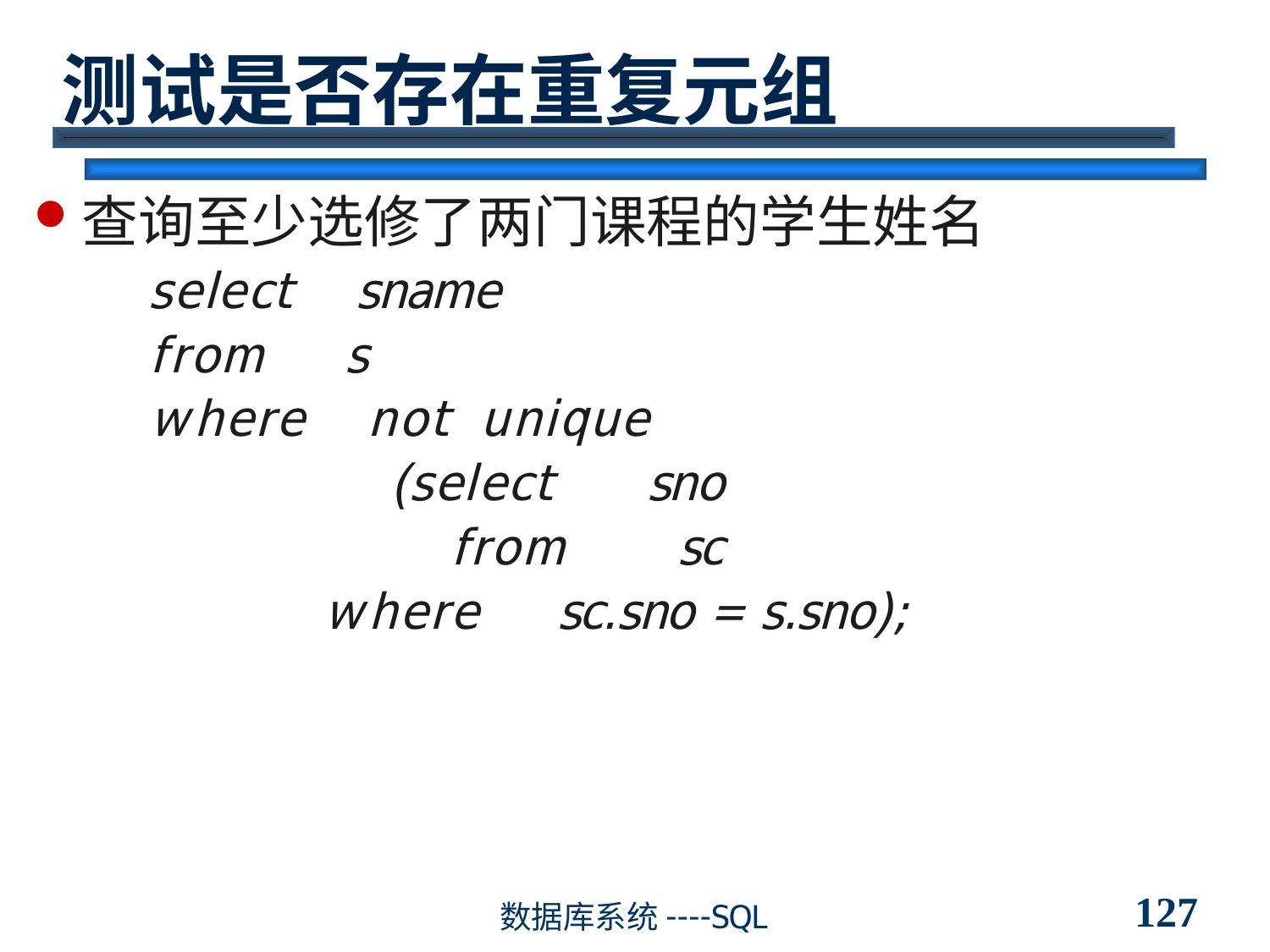

# 测试是否存在重复元组
查询至少选修了两门课程的学生姓名
	 select    sname
	 from     s
 	 where    not  unique
			(select      sno
			    from       sc
	  	    where     sc.sno = s.sno);
127
数据库系统----SQL